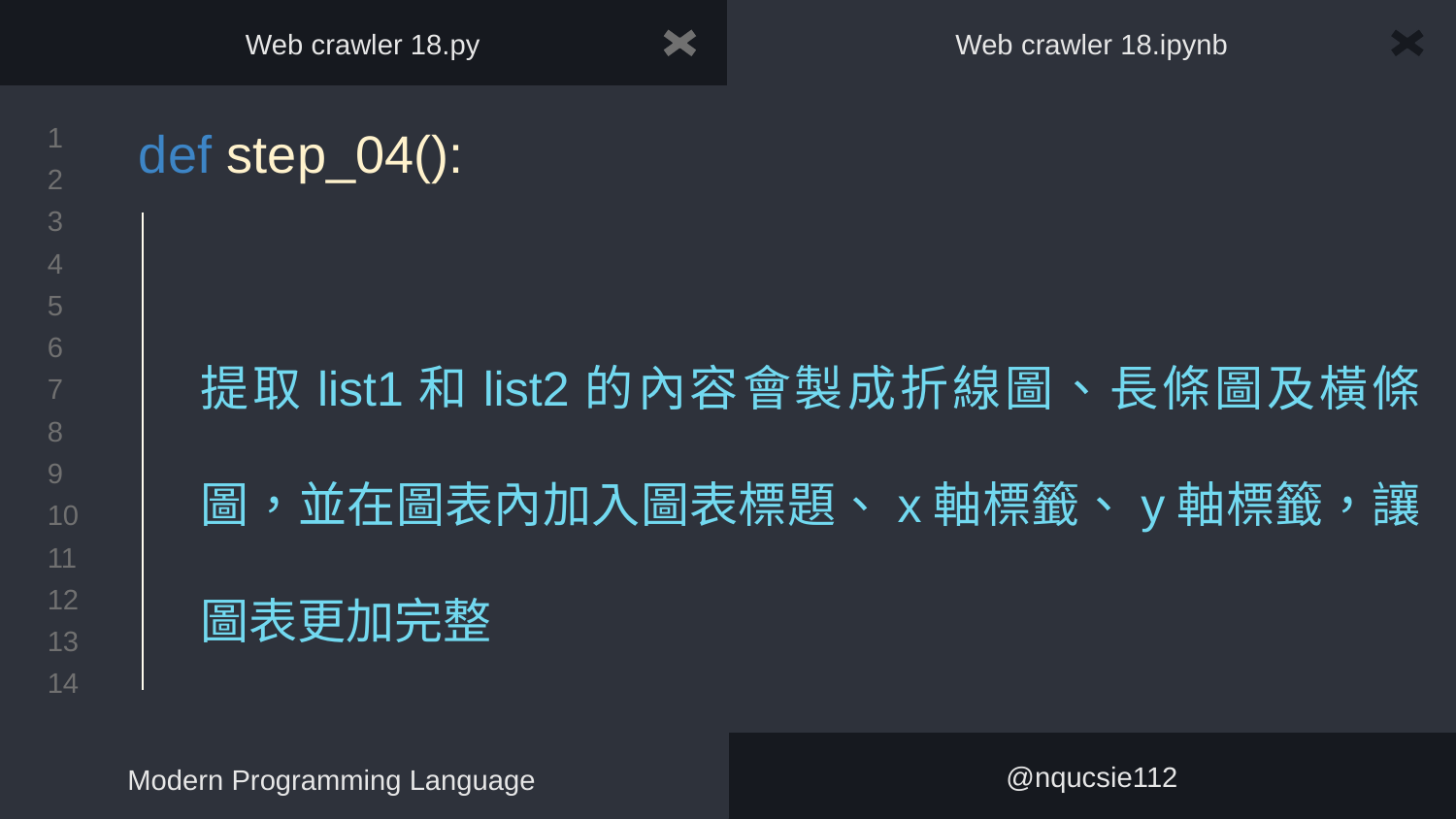

Web crawler 18.py
Web crawler 18.ipynb

# def step_04():
提取list1和list2的內容會製成折線圖、長條圖及橫條圖，並在圖表內加入圖表標題、x軸標籤、y軸標籤，讓圖表更加完整
Modern Programming Language
@nqucsie112